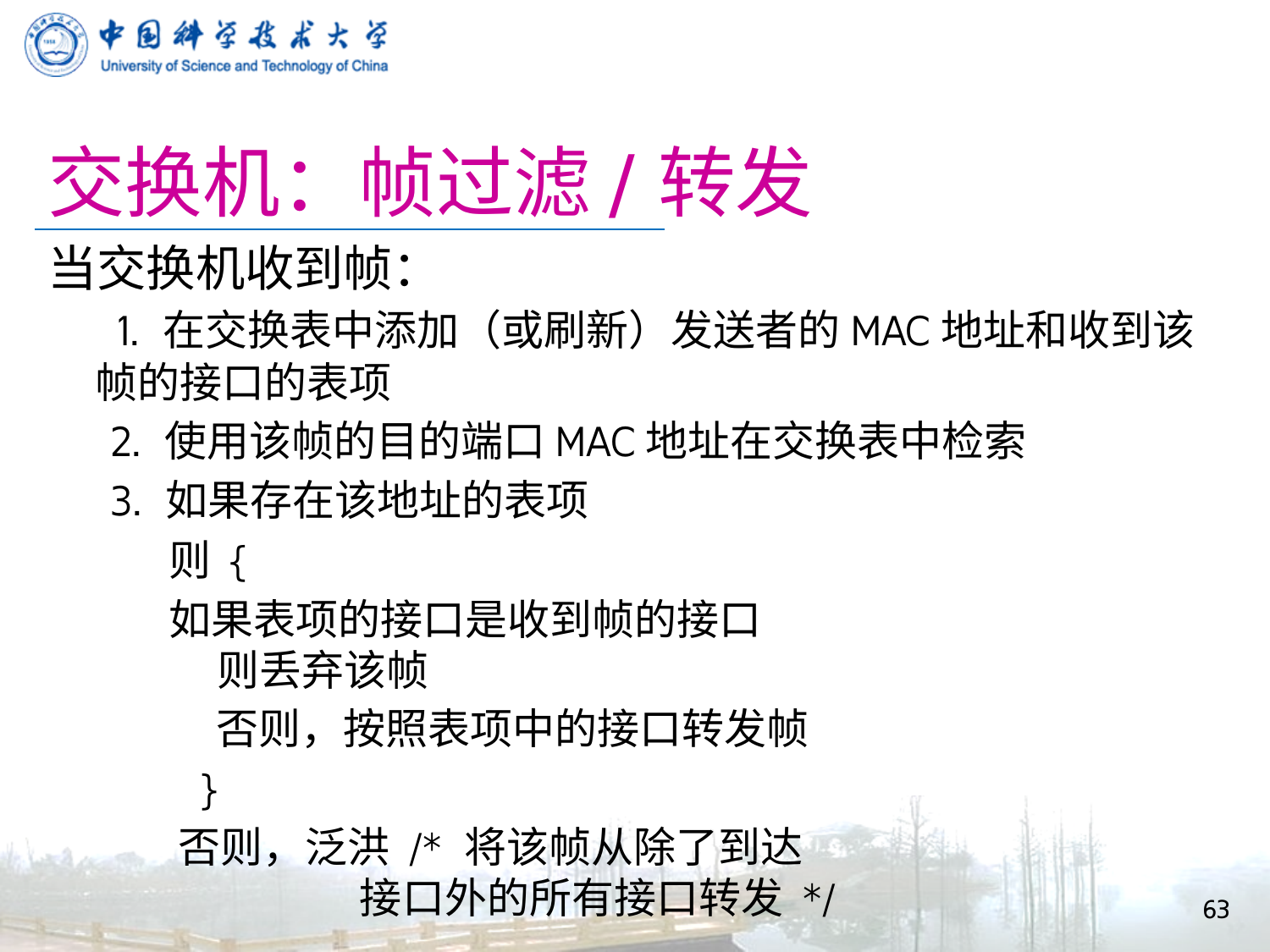

# 交换机：帧过滤/转发
当交换机收到帧：
 1. 在交换表中添加（或刷新）发送者的MAC地址和收到该帧的接口的表项
2. 使用该帧的目的端口MAC地址在交换表中检索
3. 如果存在该地址的表项
     则 {
     如果表项的接口是收到帧的接口
       则丢弃该帧
          否则，按照表项中的接口转发帧
       }
      否则，泛洪 /* 将该帧从除了到达
                      接口外的所有接口转发 */

63